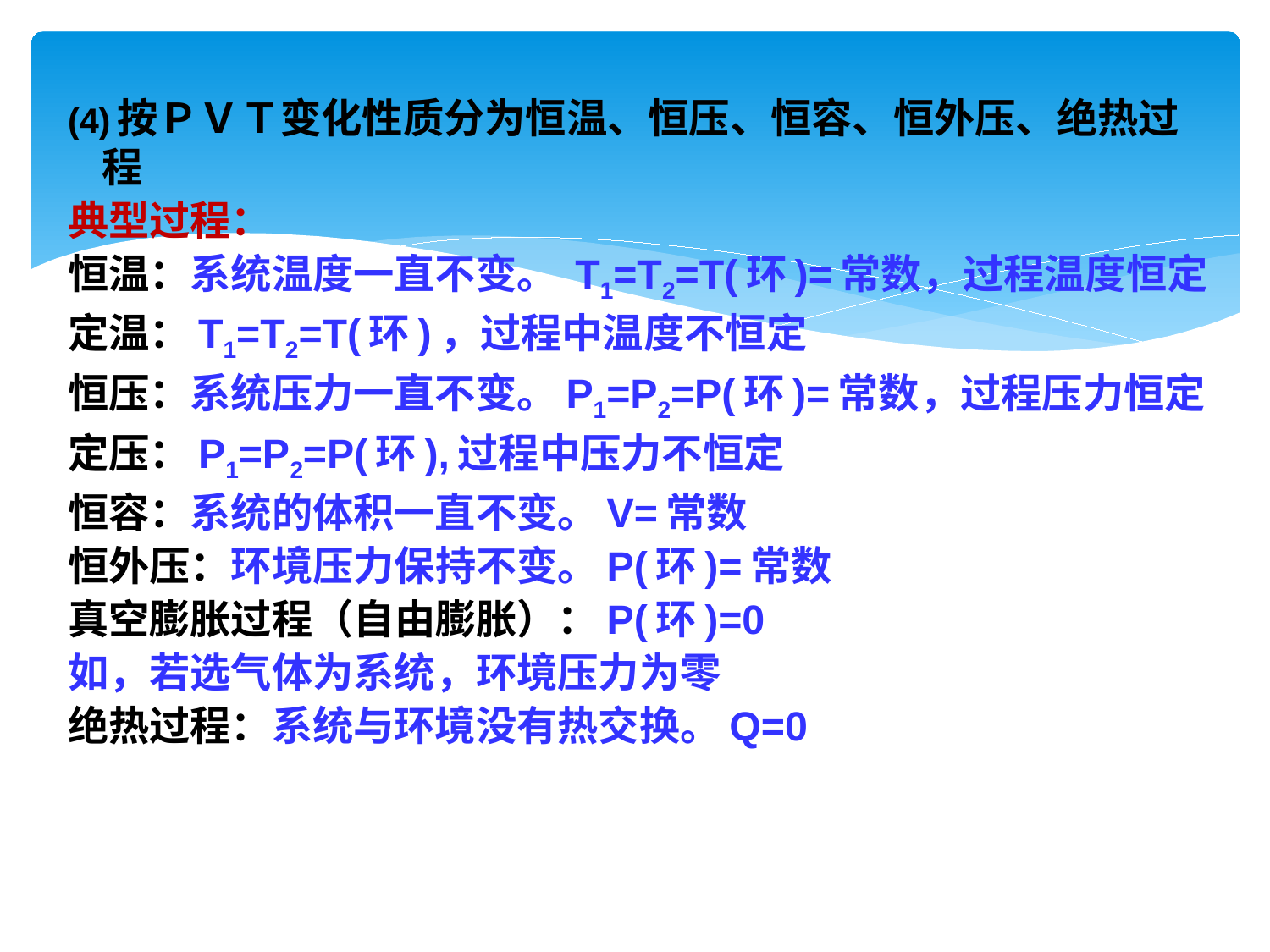

#
(4)按ＰＶＴ变化性质分为恒温、恒压、恒容、恒外压、绝热过程
典型过程：
恒温：系统温度一直不变。 T1=T2=T(环)=常数，过程温度恒定
定温：T1=T2=T(环)，过程中温度不恒定
恒压：系统压力一直不变。P1=P2=P(环)=常数，过程压力恒定
定压：P1=P2=P(环),过程中压力不恒定
恒容：系统的体积一直不变。V=常数
恒外压：环境压力保持不变。P(环)=常数
真空膨胀过程（自由膨胀）：P(环)=0
如，若选气体为系统，环境压力为零
绝热过程：系统与环境没有热交换。Q=0